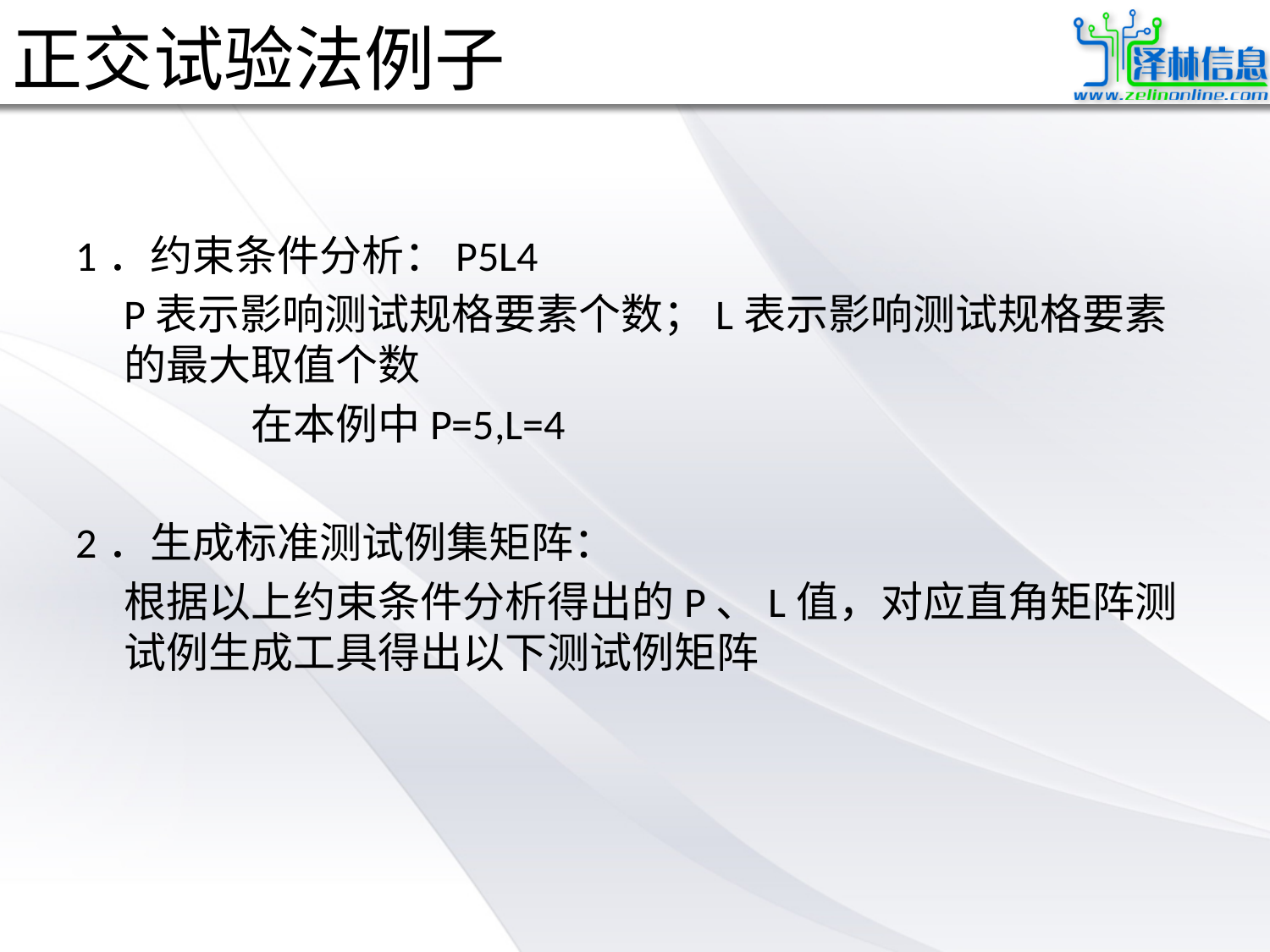

# 正交试验法例子
1．约束条件分析：P5L4
     P表示影响测试规格要素个数；L表示影响测试规格要素的最大取值个数
		在本例中P=5,L=4

2．生成标准测试例集矩阵：
	根据以上约束条件分析得出的P、L值，对应直角矩阵测试例生成工具得出以下测试例矩阵